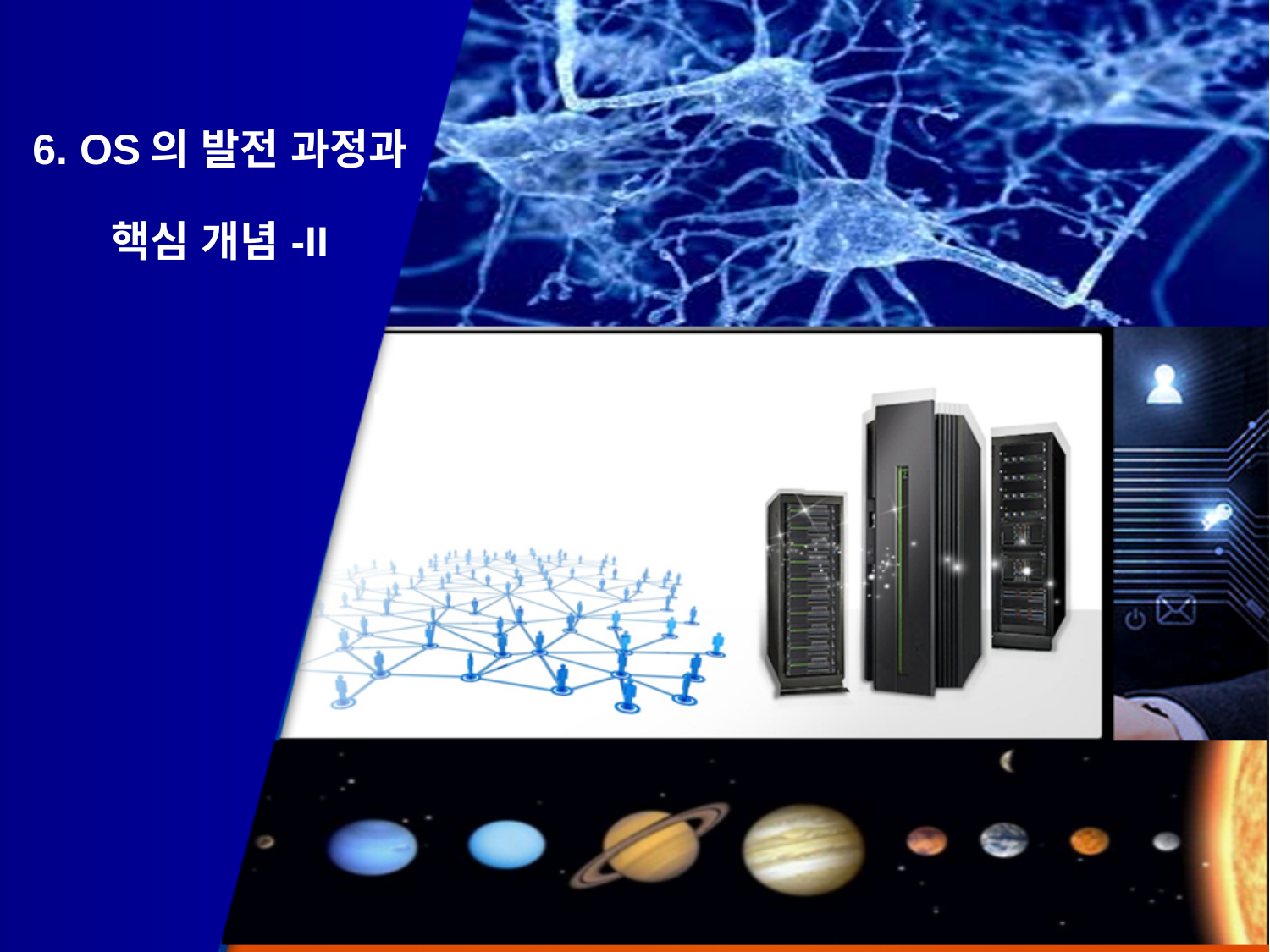

# 6. OS의 발전 과정과 핵심 개념-II